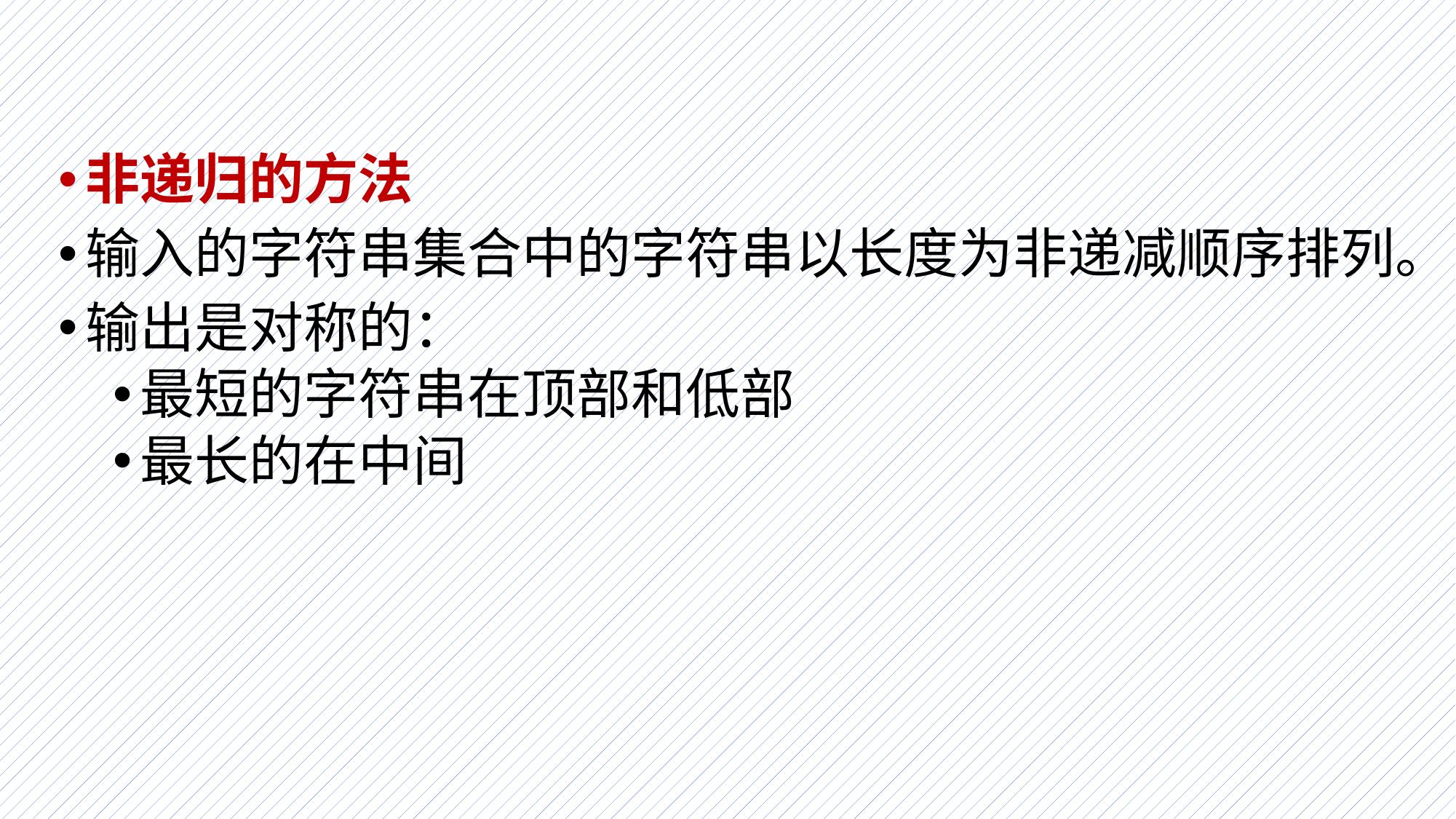

#
非递归的方法
输入的字符串集合中的字符串以长度为非递减顺序排列。
输出是对称的：
最短的字符串在顶部和低部
最长的在中间